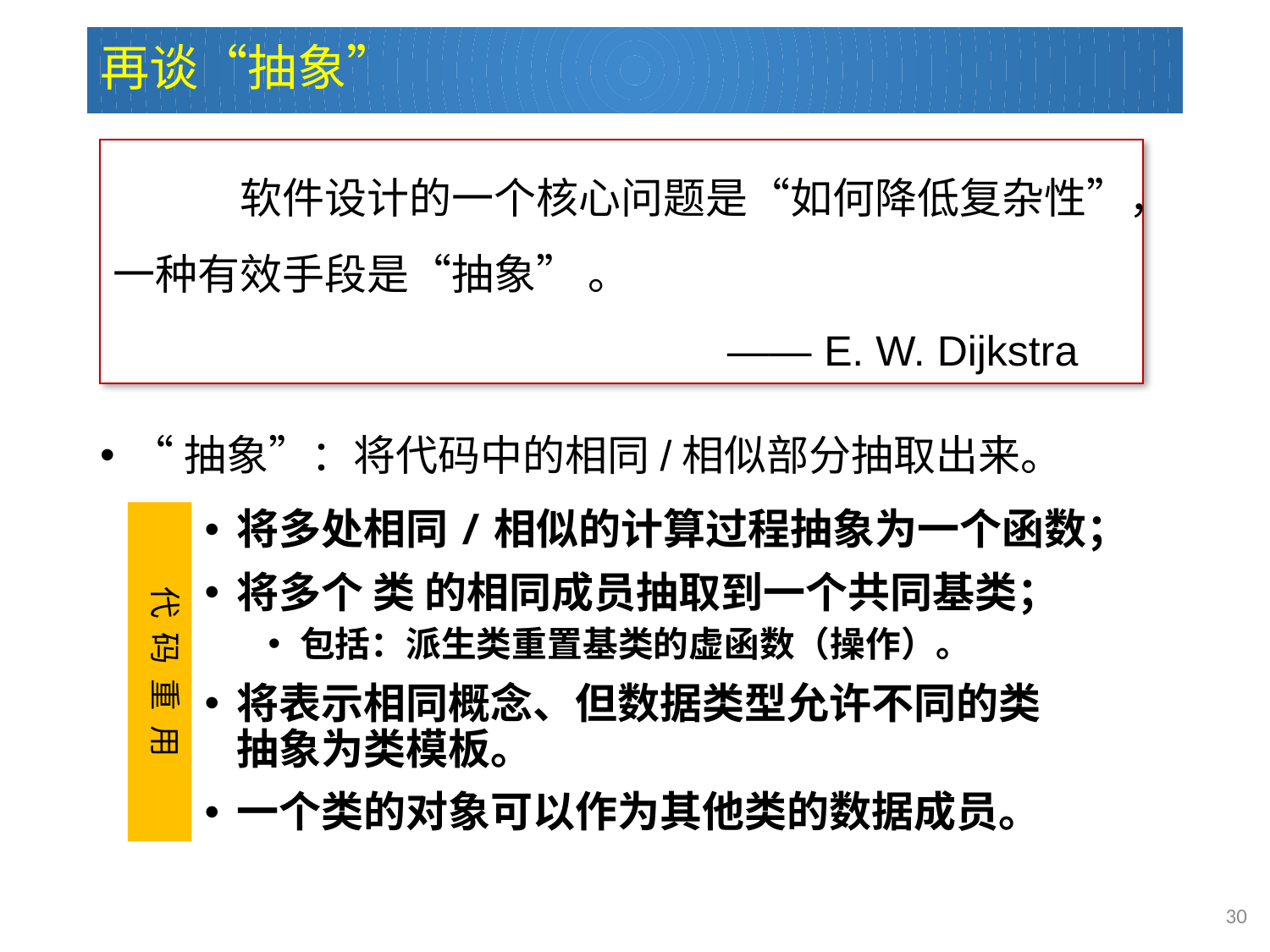

# 再谈“抽象”
	软件设计的一个核心问题是“如何降低复杂性”，
一种有效手段是“抽象” 。
				         —— E. W. Dijkstra
“抽象”：将代码中的相同/相似部分抽取出来。
将多处相同/相似的计算过程抽象为一个函数；
将多个 类 的相同成员抽取到一个共同基类；
包括：派生类重置基类的虚函数（操作）。
将表示相同概念、但数据类型允许不同的类
抽象为类模板。
一个类的对象可以作为其他类的数据成员。
代  码  重  用
30